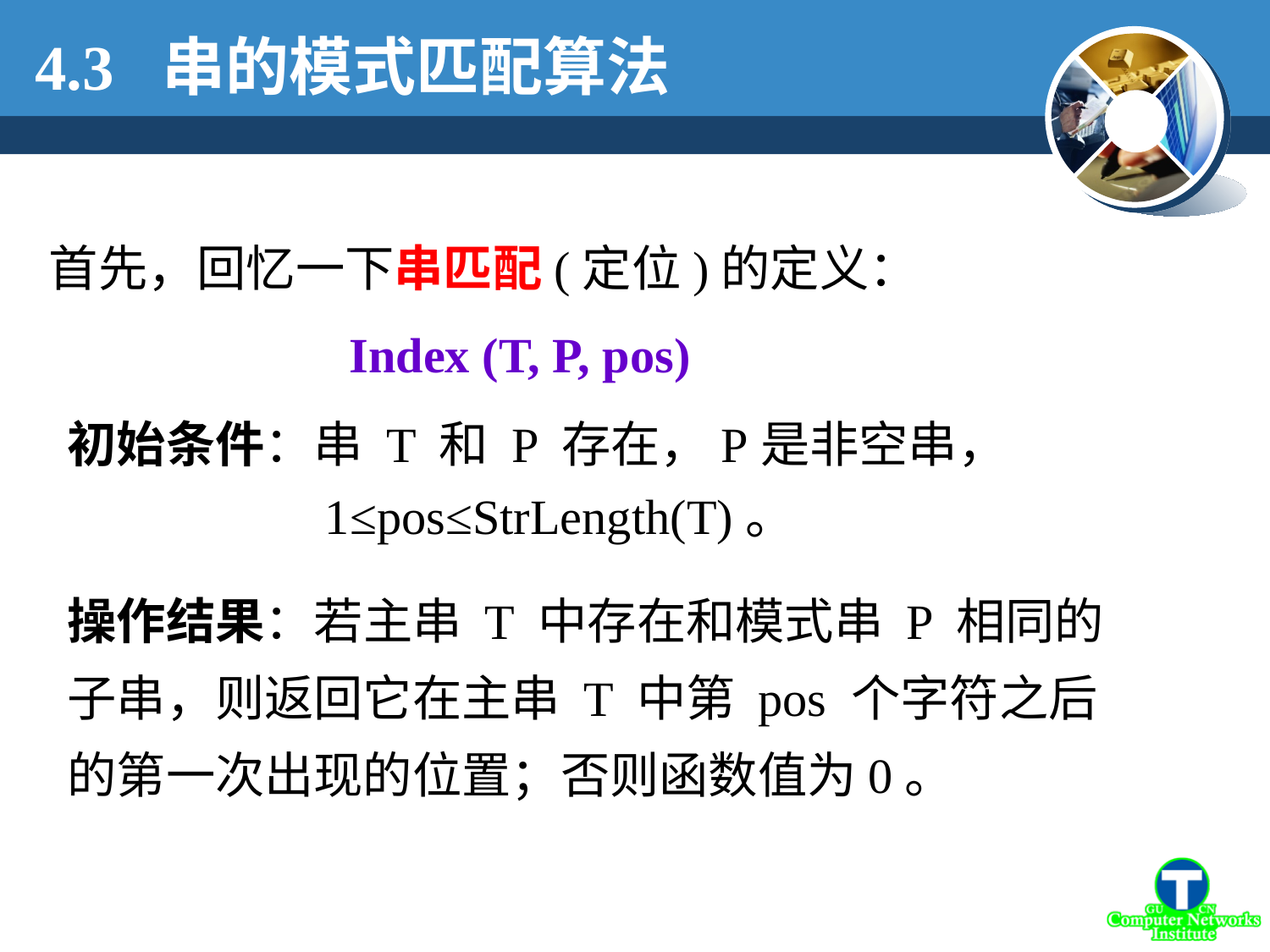

4.3	串的模式匹配算法
首先，回忆一下串匹配(定位)的定义：
Index (T, P, pos)
初始条件：串 T 和 P 存在，P是非空串，
                     1≤pos≤StrLength(T)。
操作结果：若主串 T 中存在和模式串 P 相同的子串，则返回它在主串 T 中第 pos 个字符之后的第一次出现的位置；否则函数值为0。